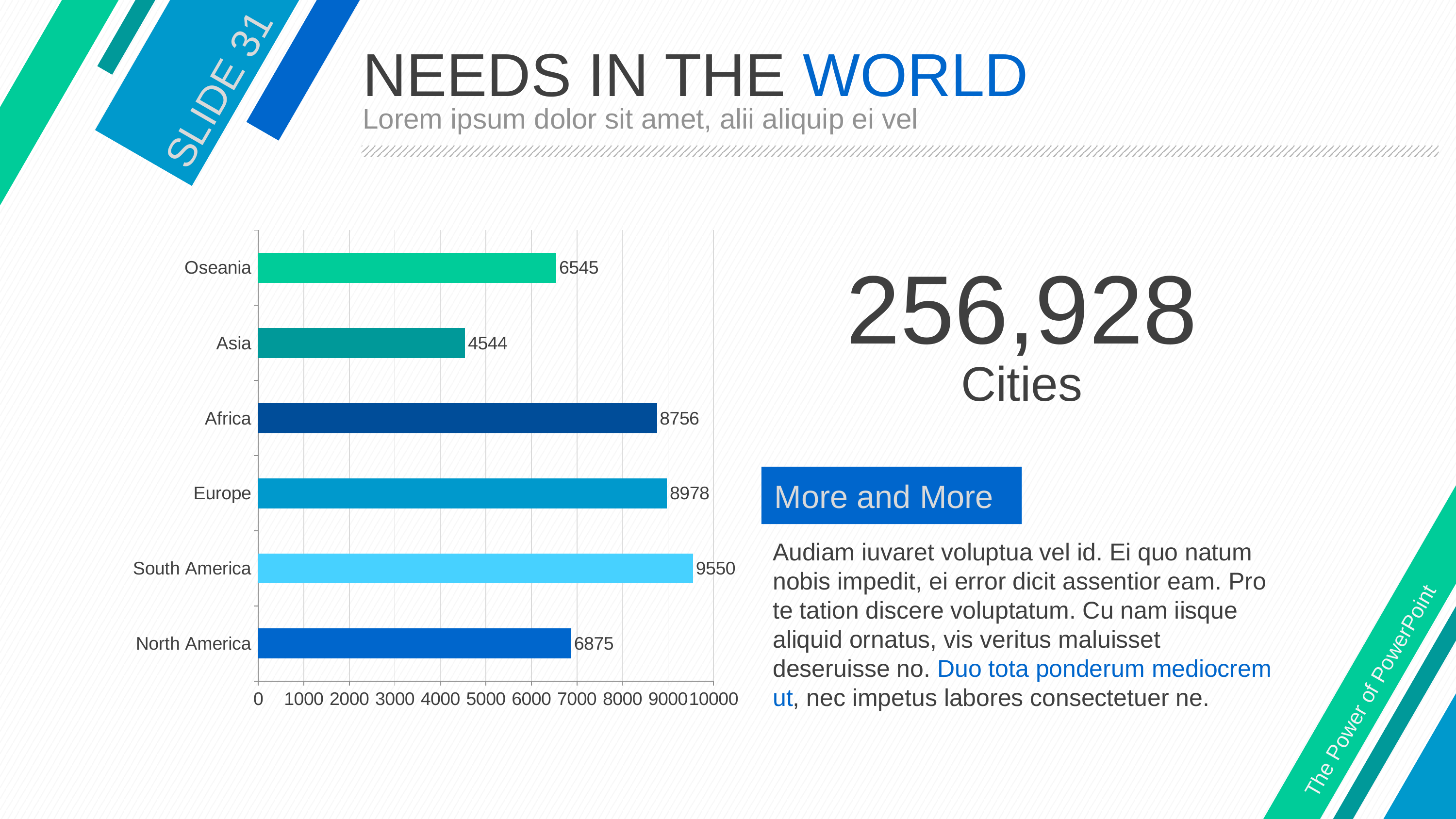

# NEEDS IN THE WORLD
SLIDE 31
Lorem ipsum dolor sit amet, alii aliquip ei vel

### Chart

| Category | 系列 1 |
|---|---|
| North America | 6875.0 |
| South America | 9550.0 |
| Europe | 8978.0 |
| Africa | 8756.0 |
| Asia | 4544.0 |
| Oseania | 6545.0 |
256,928
Cities
More and More
Audiam iuvaret voluptua vel id. Ei quo natum nobis impedit, ei error dicit assentior eam. Pro te tation discere voluptatum. Cu nam iisque aliquid ornatus, vis veritus maluisset deseruisse no. Duo tota ponderum mediocrem ut, nec impetus labores consectetuer ne.

The Power of PowerPoint